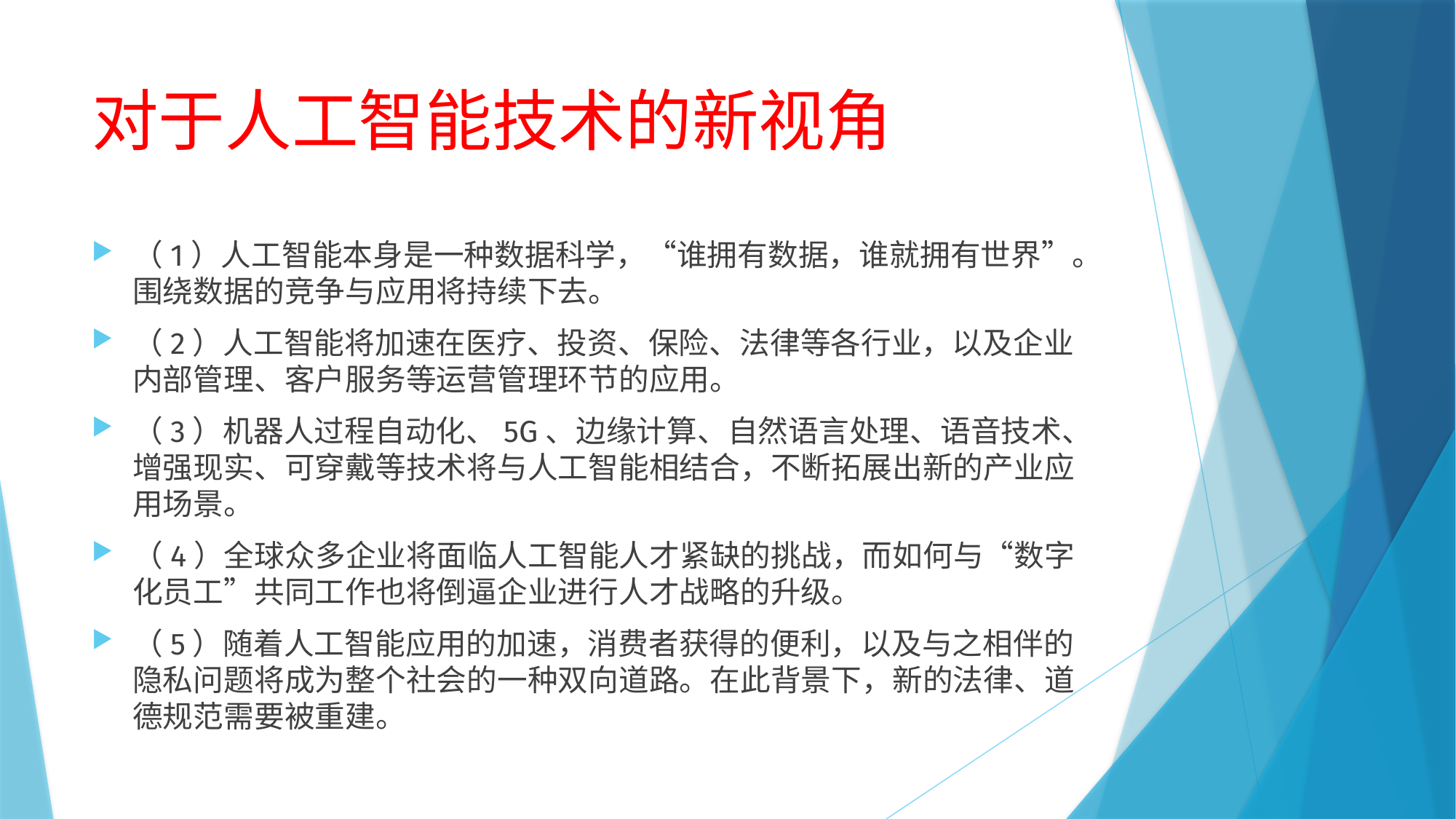

# 对于人工智能技术的新视角
（1）人工智能本身是一种数据科学，“谁拥有数据，谁就拥有世界”。围绕数据的竞争与应用将持续下去。
（2）人工智能将加速在医疗、投资、保险、法律等各行业，以及企业内部管理、客户服务等运营管理环节的应用。
（3）机器人过程自动化、5G、边缘计算、自然语言处理、语音技术、增强现实、可穿戴等技术将与人工智能相结合，不断拓展出新的产业应用场景。
（4）全球众多企业将面临人工智能人才紧缺的挑战，而如何与“数字化员工”共同工作也将倒逼企业进行人才战略的升级。
（5）随着人工智能应用的加速，消费者获得的便利，以及与之相伴的隐私问题将成为整个社会的一种双向道路。在此背景下，新的法律、道德规范需要被重建。